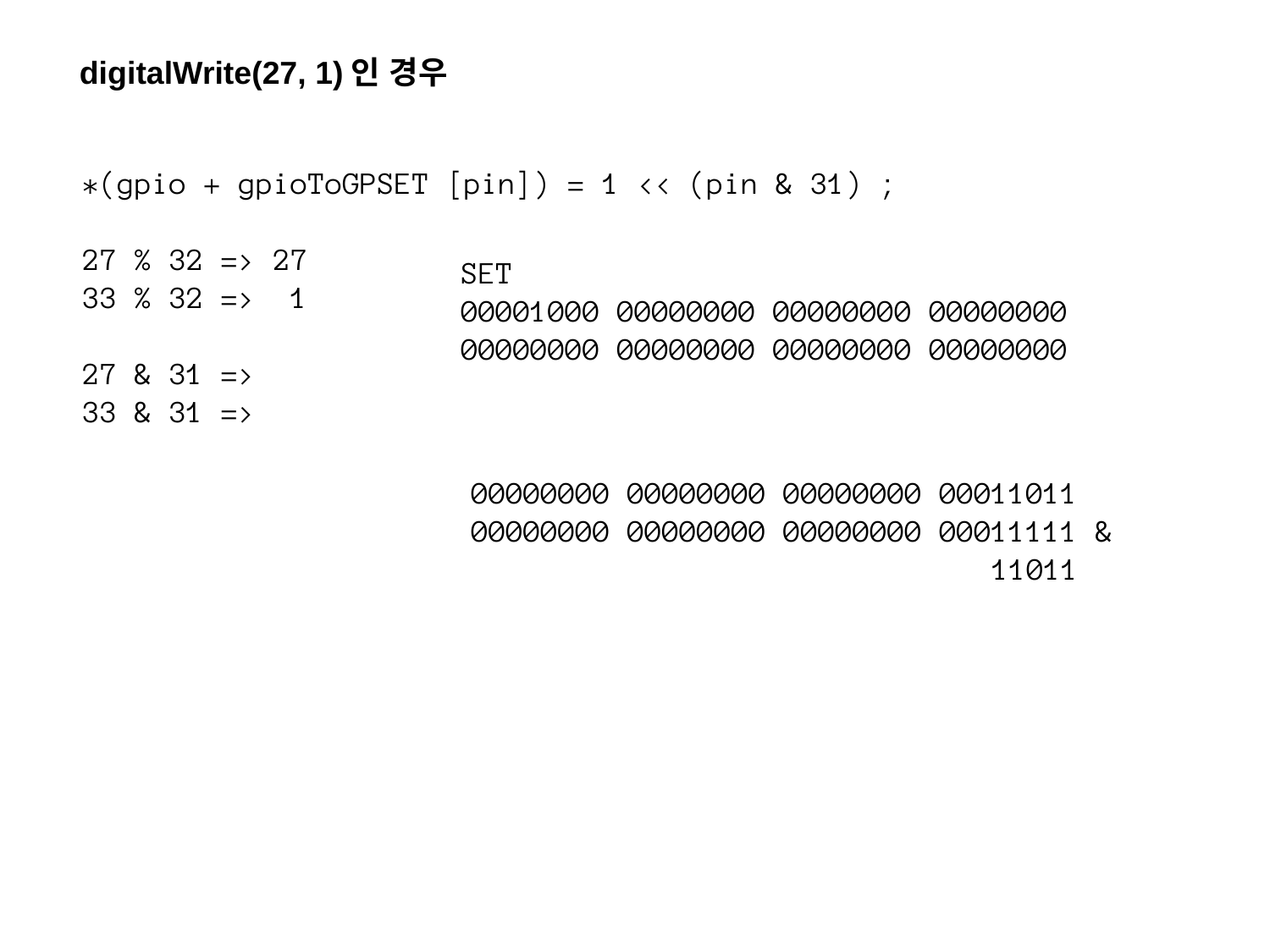

digitalWrite(27, 1)인 경우
*(gpio + gpioToGPSET [pin]) = 1 << (pin & 31) ;

27 % 32 => 27
33 % 32 =>  1

27 & 31 =>
33 & 31 =>

SET
00001000 00000000 00000000 00000000
00000000 00000000 00000000 00000000
00000000 00000000 00000000 00011011
00000000 00000000 00000000 00011111 &
                              11011